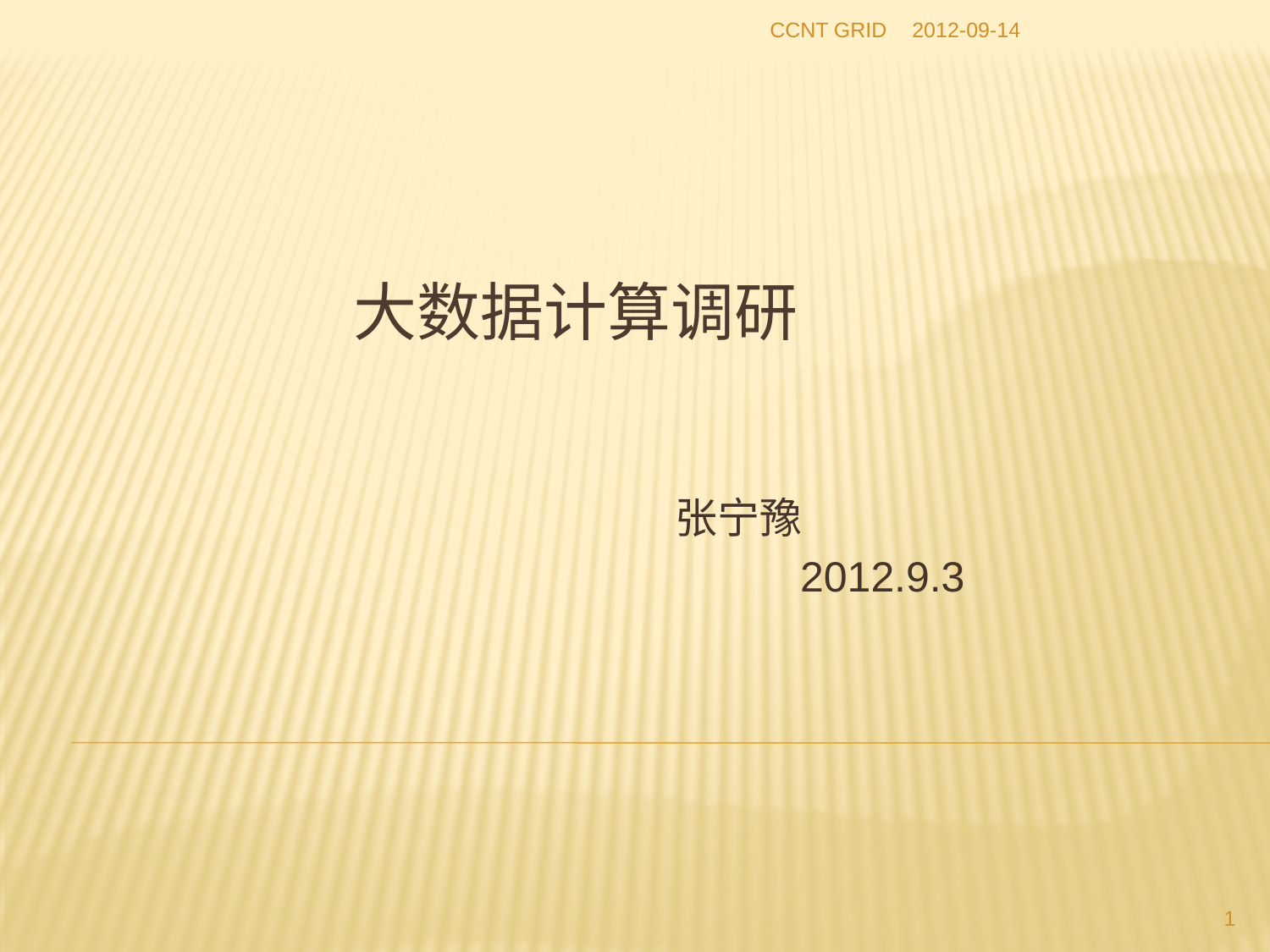

CCNT GRID
2012-09-14
# 大数据计算调研
                                                               张宁豫
                                                              2012.9.3

1